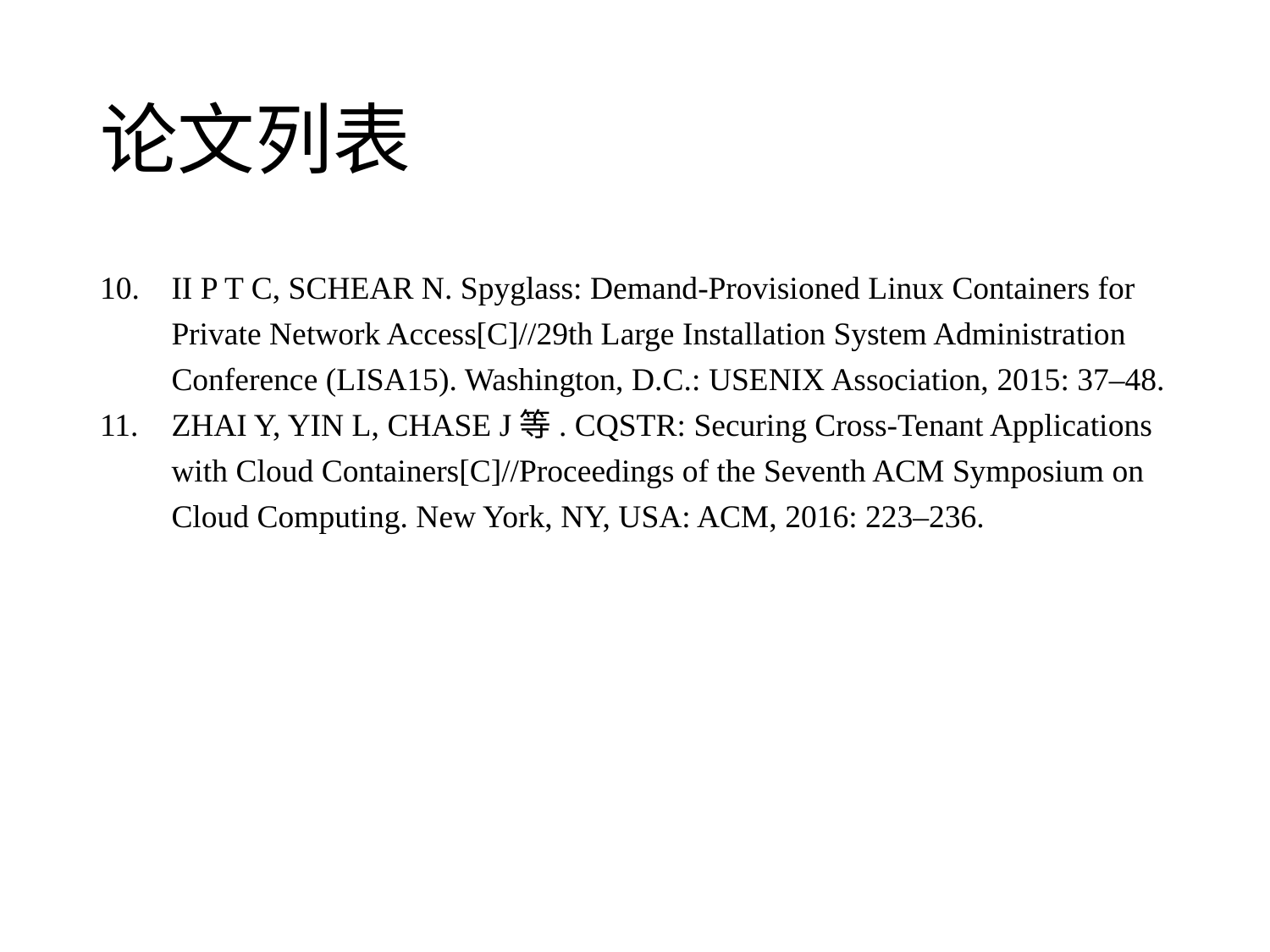

# 论文列表
II P T C, SCHEAR N. Spyglass: Demand-Provisioned Linux Containers for Private Network Access[C]//29th Large Installation System Administration Conference (LISA15). Washington, D.C.: USENIX Association, 2015: 37–48.
ZHAI Y, YIN L, CHASE J等. CQSTR: Securing Cross-Tenant Applications with Cloud Containers[C]//Proceedings of the Seventh ACM Symposium on Cloud Computing. New York, NY, USA: ACM, 2016: 223–236.